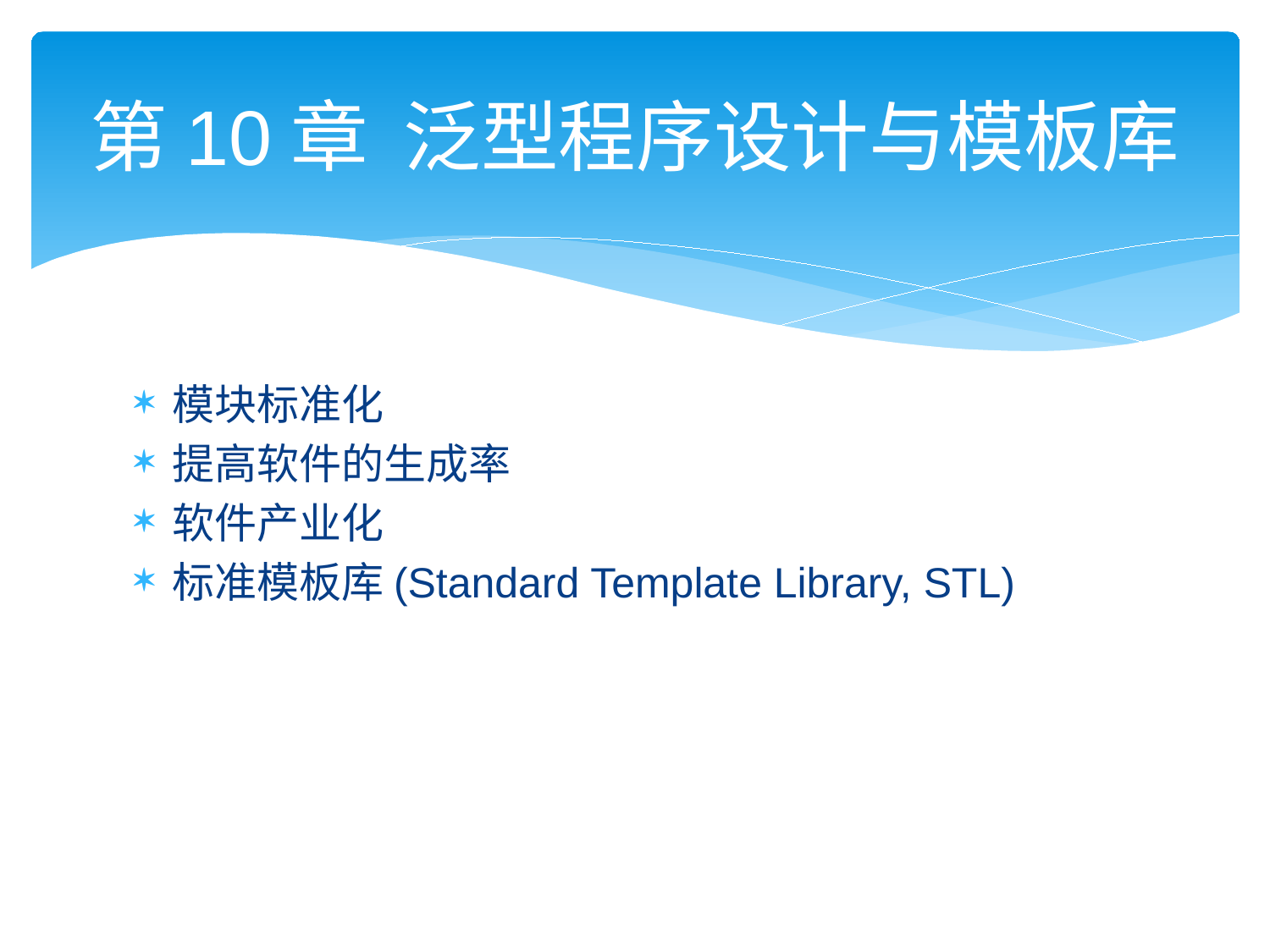

# 第10章  泛型程序设计与模板库
模块标准化
提高软件的生成率
软件产业化
标准模板库(Standard Template Library, STL)